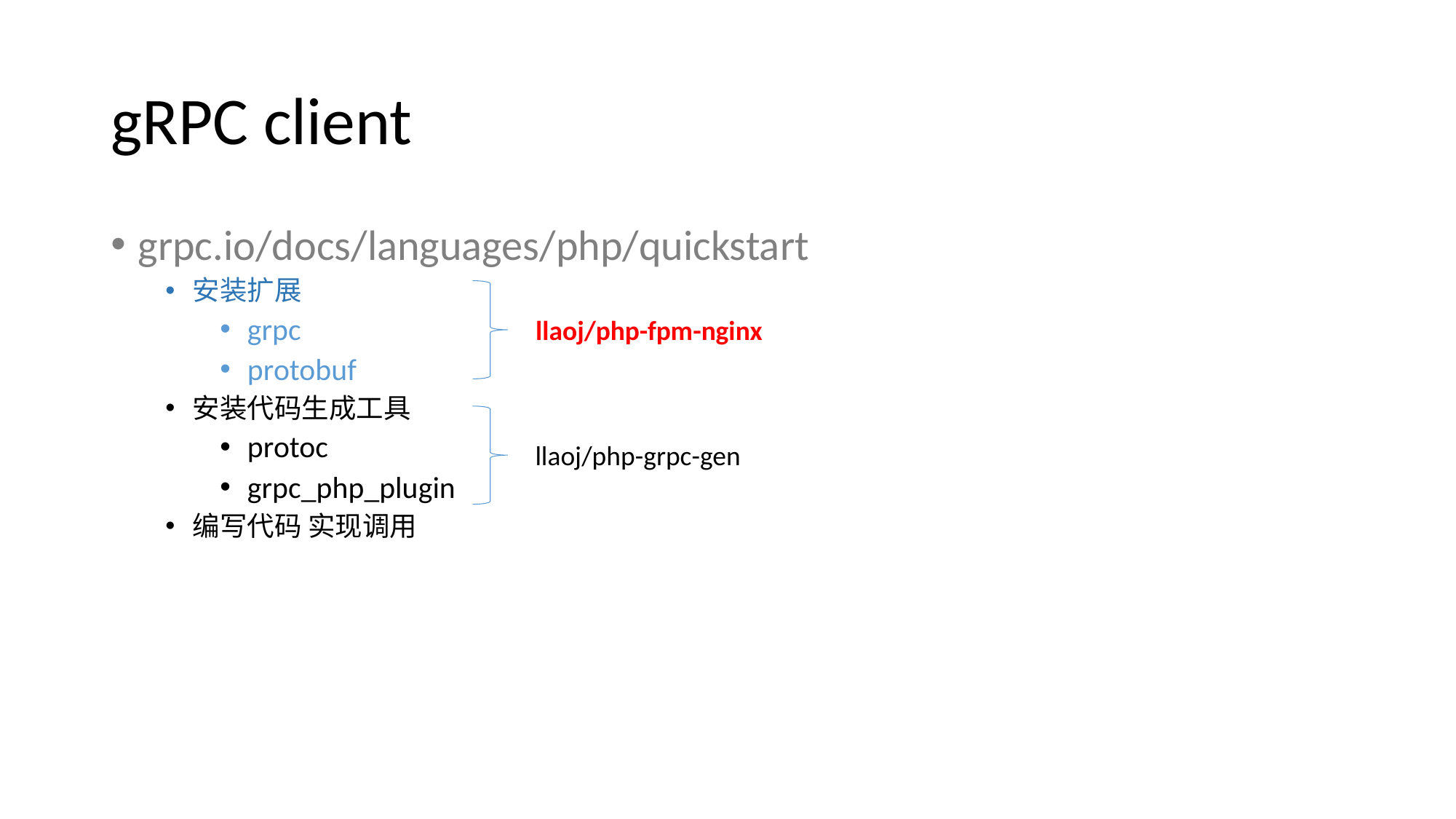

# gRPC client
grpc.io/docs/languages/php/quickstart
安装扩展
grpc
protobuf
安装代码生成工具
protoc
grpc_php_plugin
编写代码 实现调用

llaoj/php-fpm-nginx

llaoj/php-grpc-gen